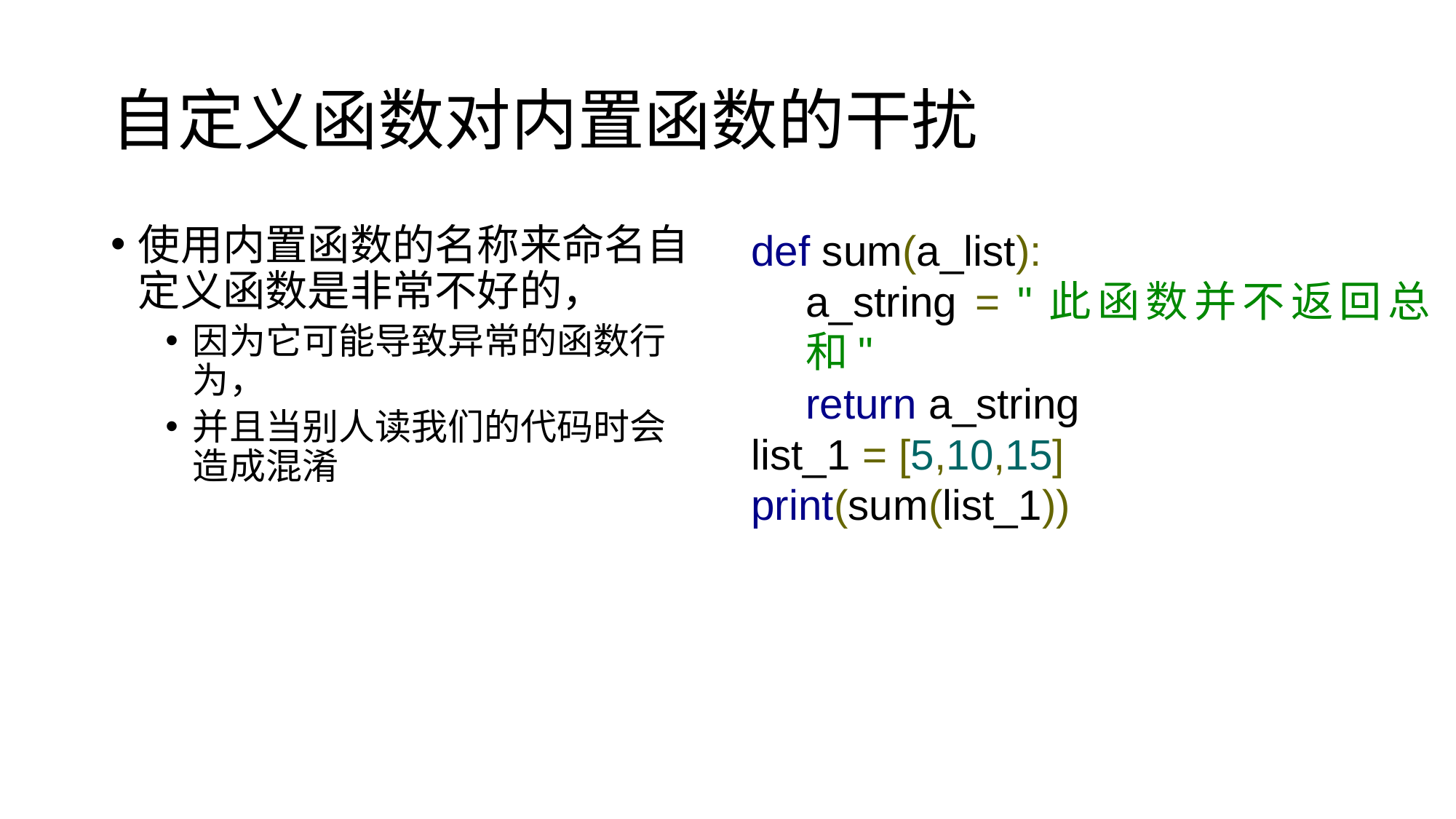

# 自定义函数对内置函数的干扰
使用内置函数的名称来命名自定义函数是非常不好的，
因为它可能导致异常的函数行为，
并且当别人读我们的代码时会造成混淆
def sum(a_list):
a_string = "此函数并不返回总和"
return a_string
list_1 = [5,10,15]
print(sum(list_1))